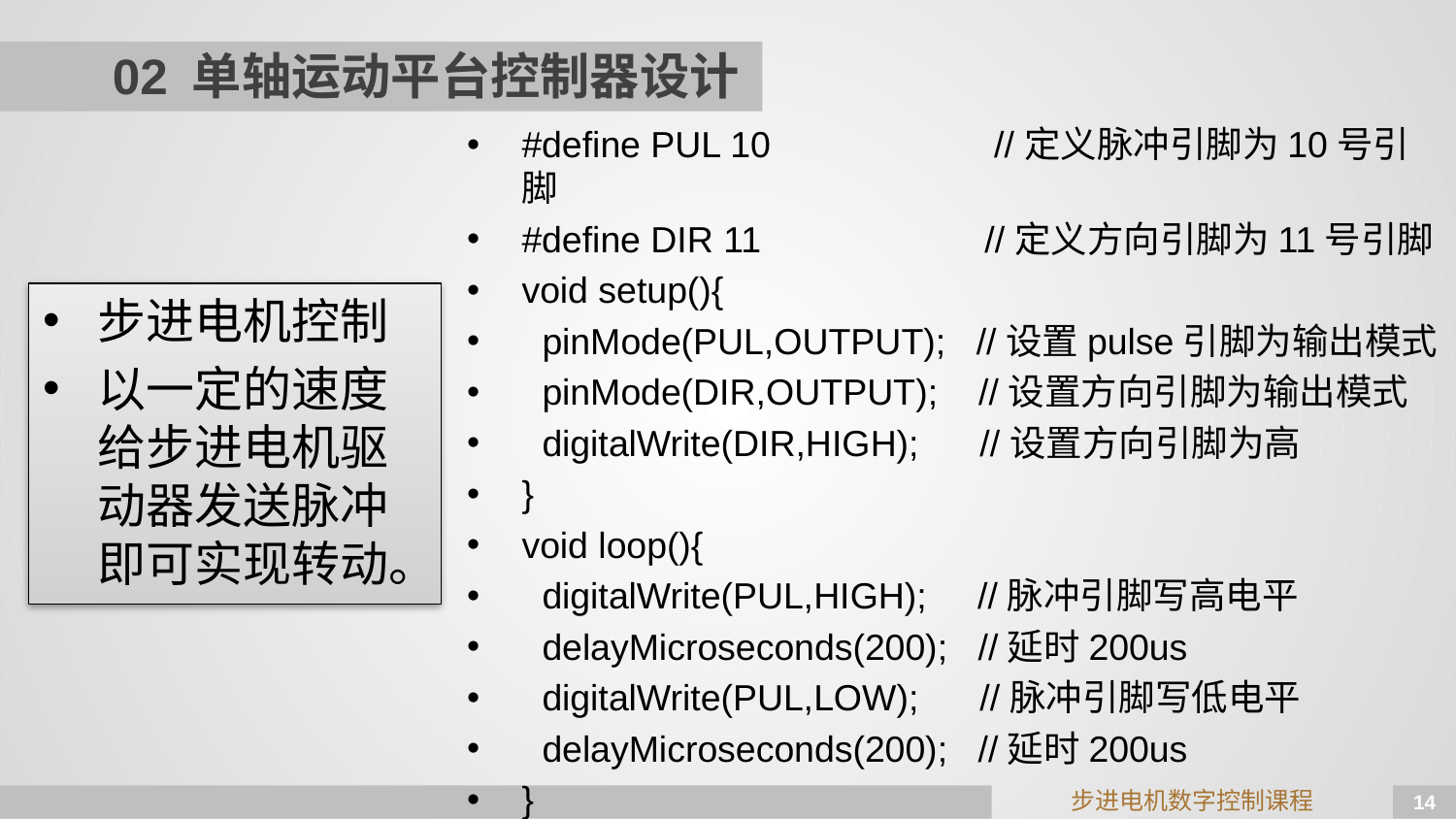

# 02 单轴运动平台控制器设计
#define PUL 10                      //定义脉冲引脚为10号引脚
#define DIR 11                      //定义方向引脚为11号引脚
void setup(){
  pinMode(PUL,OUTPUT);   //设置pulse引脚为输出模式
  pinMode(DIR,OUTPUT);    //设置方向引脚为输出模式
  digitalWrite(DIR,HIGH);      //设置方向引脚为高
}
void loop(){
  digitalWrite(PUL,HIGH);     //脉冲引脚写高电平
  delayMicroseconds(200);   //延时200us
  digitalWrite(PUL,LOW);      //脉冲引脚写低电平
  delayMicroseconds(200);   //延时200us
}

步进电机控制
以一定的速度给步进电机驱动器发送脉冲即可实现转动。